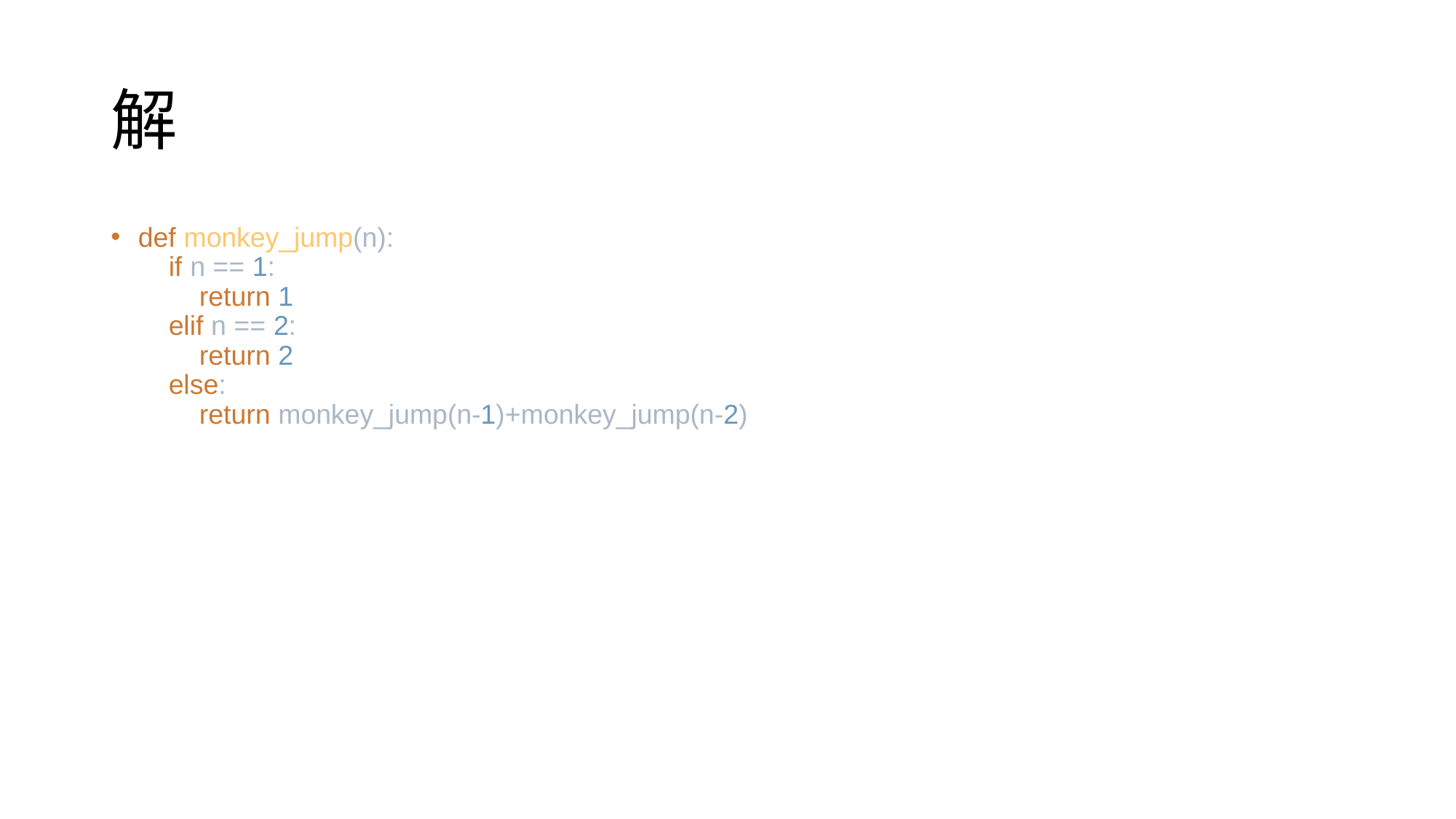

# 解
def monkey_jump(n):
    if n == 1:
        return 1
    elif n == 2:
        return 2
    else:
        return monkey_jump(n-1)+monkey_jump(n-2)